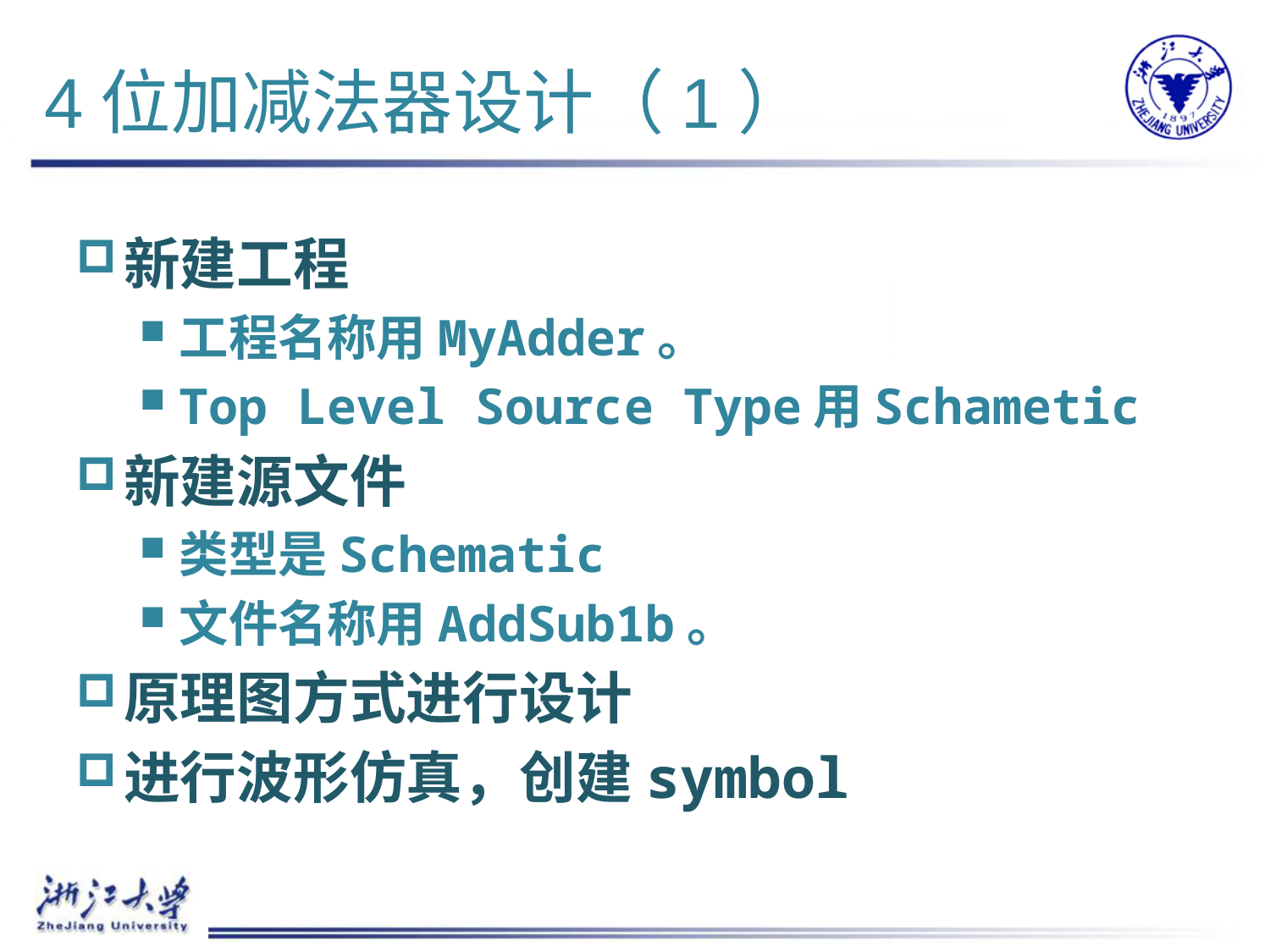

# 4位加减法器设计（1）
新建工程
工程名称用MyAdder。
Top Level Source Type用Schametic
新建源文件
类型是Schematic
文件名称用AddSub1b。
原理图方式进行设计
进行波形仿真，创建symbol